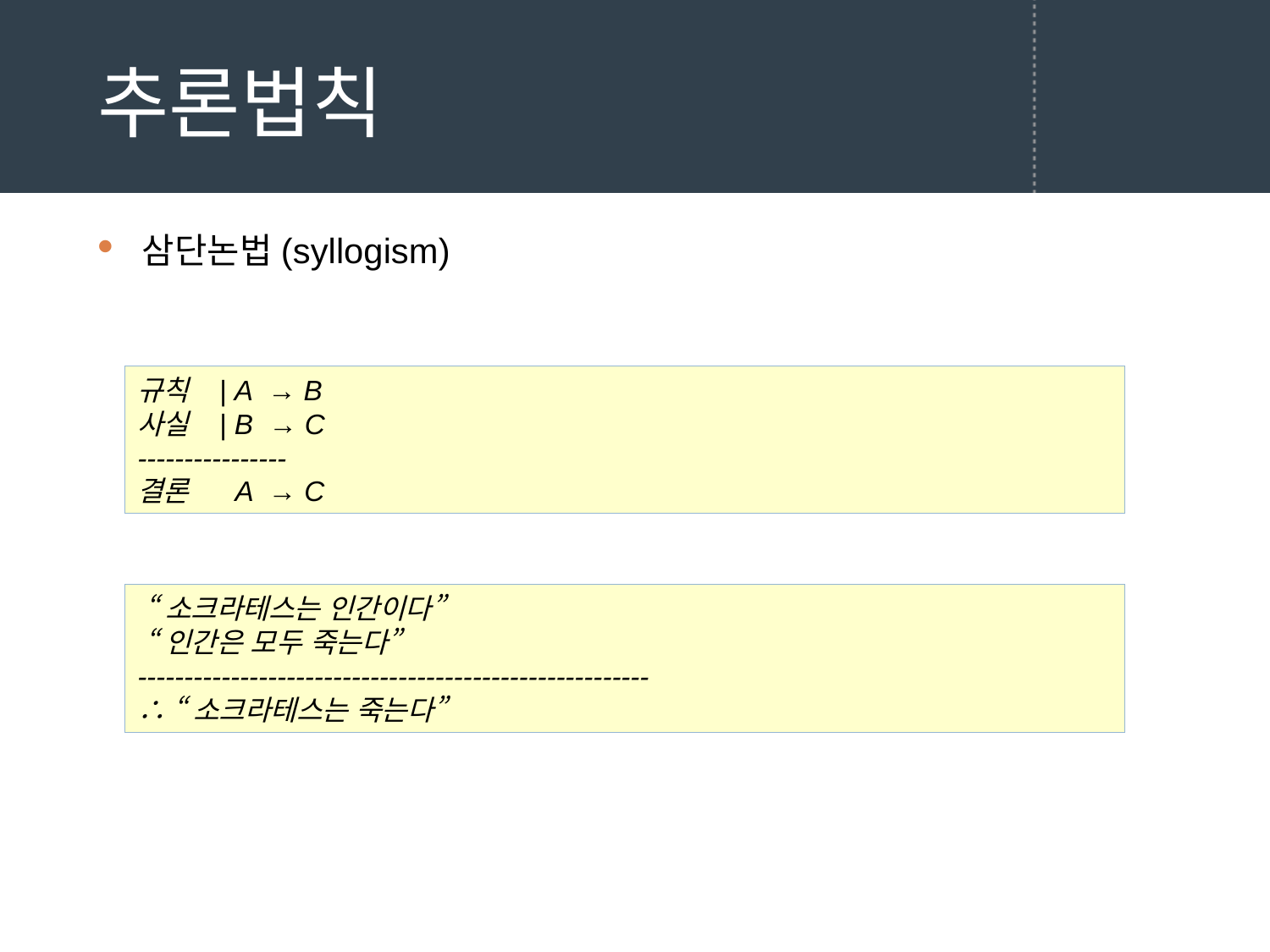

# 추론법칙
삼단논법(syllogism)
규칙   | A  → B
사실   | B  → C
----------------
결론     A  → C
 “소크라테스는 인간이다”
 “인간은 모두 죽는다”
-------------------------------------------------------
∴ “소크라테스는 죽는다”